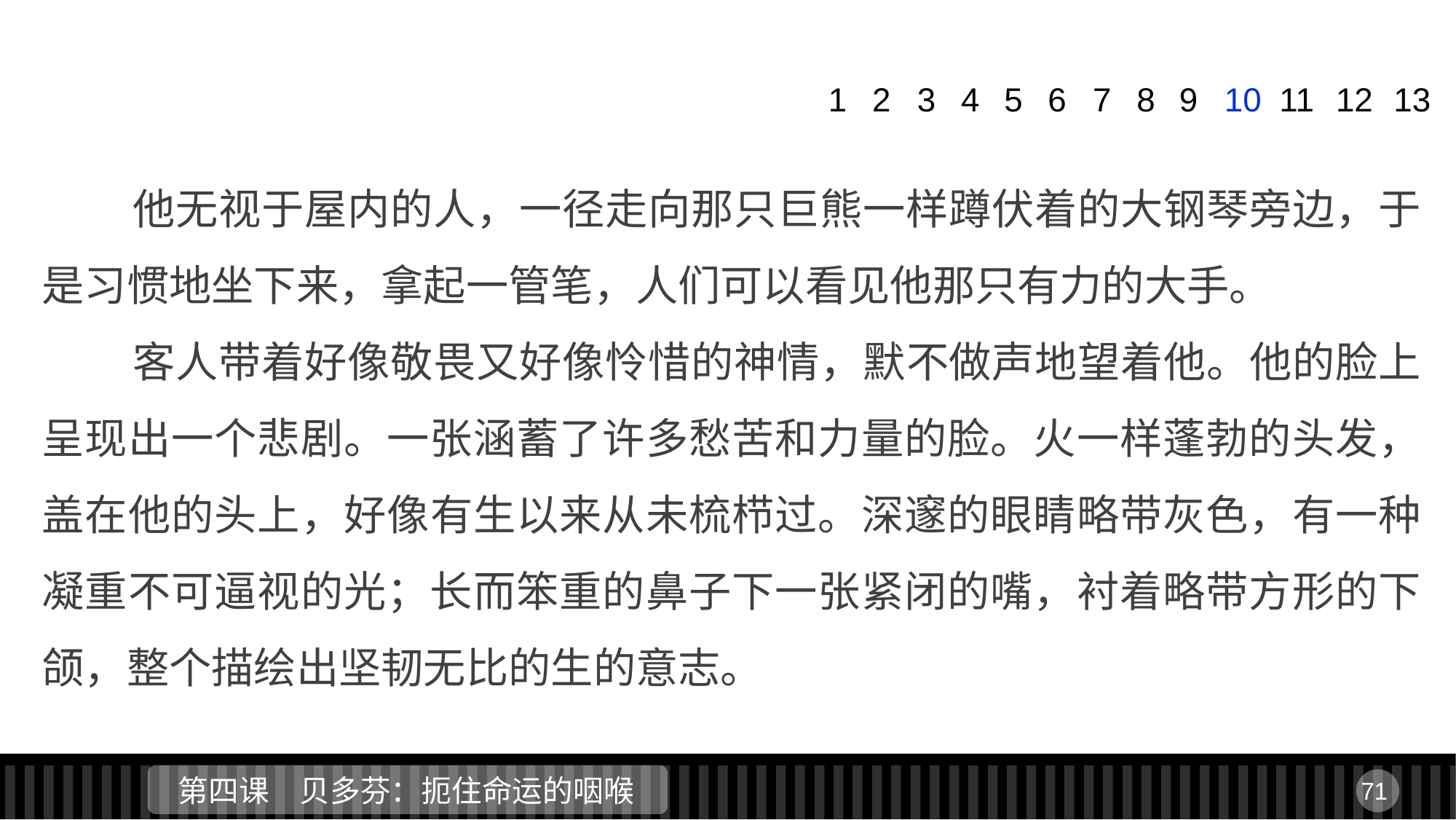

1
2
3
4
5
6
7
8
9
10
11
12
13
        他无视于屋内的人，一径走向那只巨熊一样蹲伏着的大钢琴旁边，于是习惯地坐下来，拿起一管笔，人们可以看见他那只有力的大手。
        客人带着好像敬畏又好像怜惜的神情，默不做声地望着他。他的脸上呈现出一个悲剧。一张涵蓄了许多愁苦和力量的脸。火一样蓬勃的头发，盖在他的头上，好像有生以来从未梳栉过。深邃的眼睛略带灰色，有一种凝重不可逼视的光；长而笨重的鼻子下一张紧闭的嘴，衬着略带方形的下颌，整个描绘出坚韧无比的生的意志。